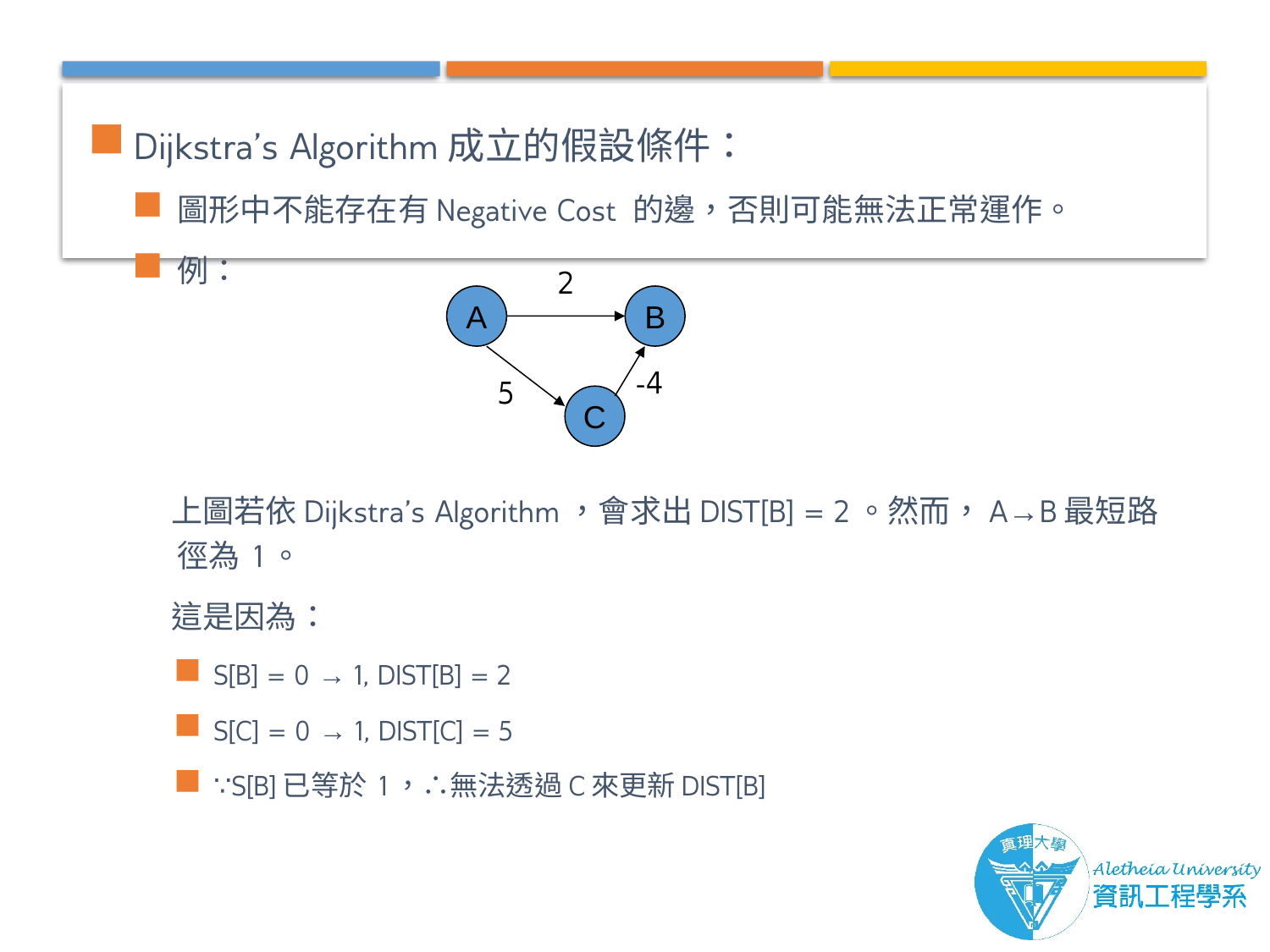

Dijkstra’s Algorithm成立的假設條件：
圖形中不能存在有Negative Cost 的邊，否則可能無法正常運作。
例：

    上圖若依Dijkstra’s Algorithm，會求出DIST[B] = 2。然而，A→B最短路徑為 1。
    這是因為：
S[B] = 0 → 1, DIST[B] = 2
S[C] = 0 → 1, DIST[C] = 5
∵S[B]已等於 1，∴無法透過C來更新DIST[B]
2
A
B

-4
5
C